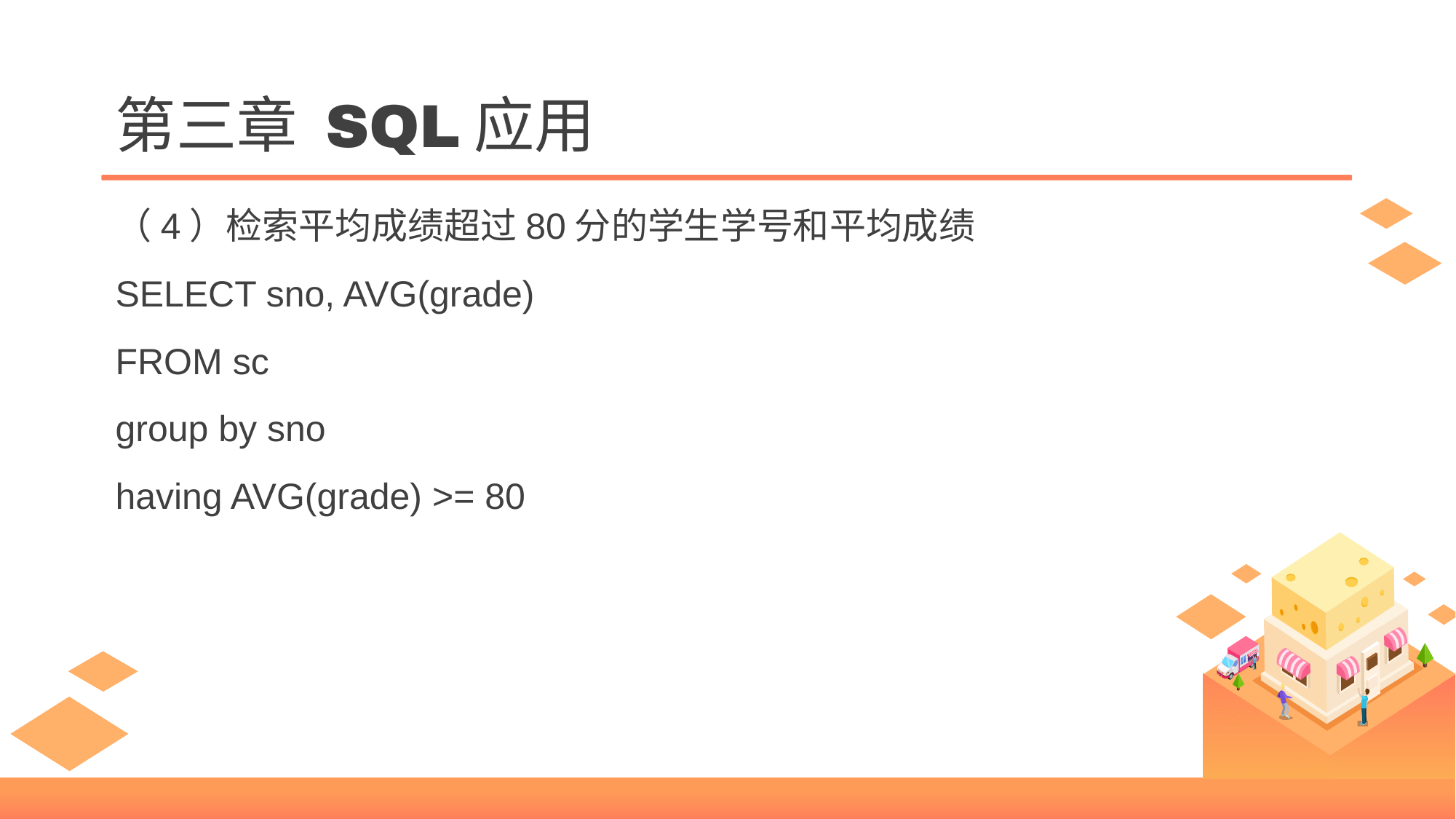

# 第三章 SQL应用
（4）检索平均成绩超过80分的学生学号和平均成绩
SELECT sno, AVG(grade)
FROM sc
group by sno
having AVG(grade) >= 80